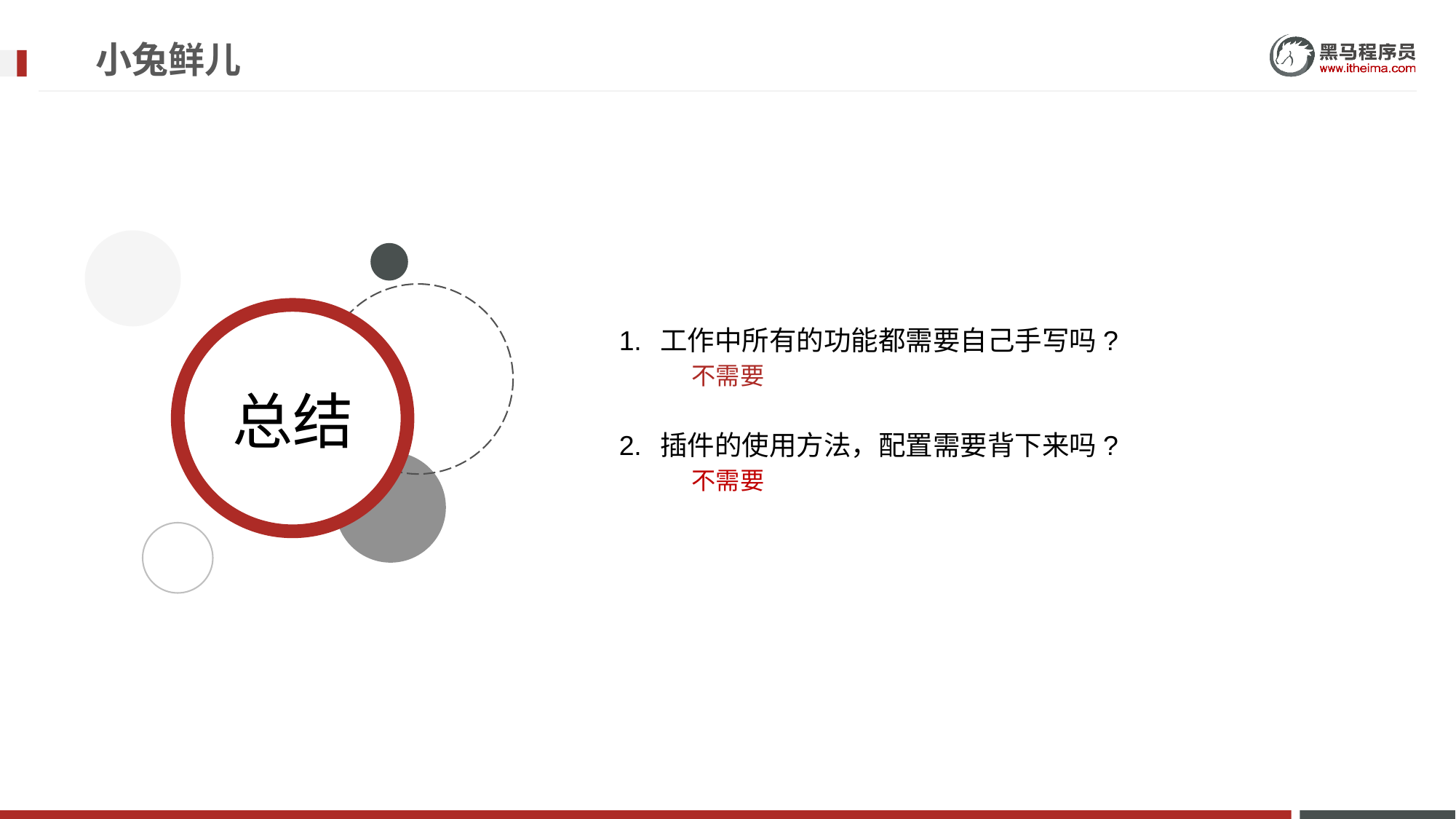

# 小兔鲜儿
工作中所有的功能都需要自己手写吗?
不需要
插件的使用方法，配置需要背下来吗?
不需要